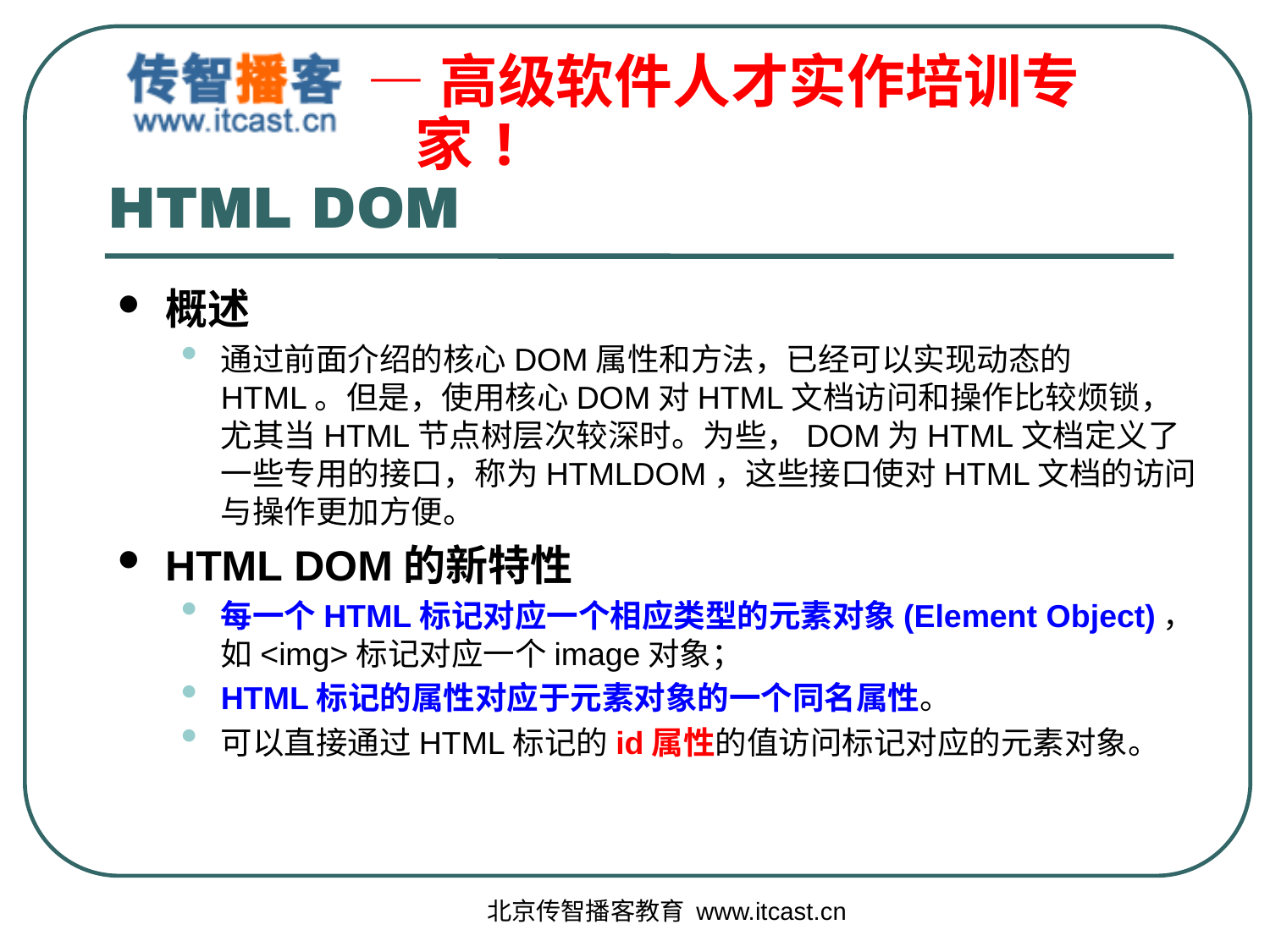

# HTML DOM
概述
通过前面介绍的核心DOM属性和方法，已经可以实现动态的HTML。但是，使用核心DOM对HTML文档访问和操作比较烦锁，尤其当HTML节点树层次较深时。为些，DOM为HTML文档定义了一些专用的接口，称为HTMLDOM，这些接口使对HTML文档的访问与操作更加方便。
HTML DOM的新特性
每一个HTML标记对应一个相应类型的元素对象(Element Object)，如<img>标记对应一个image对象；
HTML标记的属性对应于元素对象的一个同名属性。
可以直接通过HTML标记的id属性的值访问标记对应的元素对象。